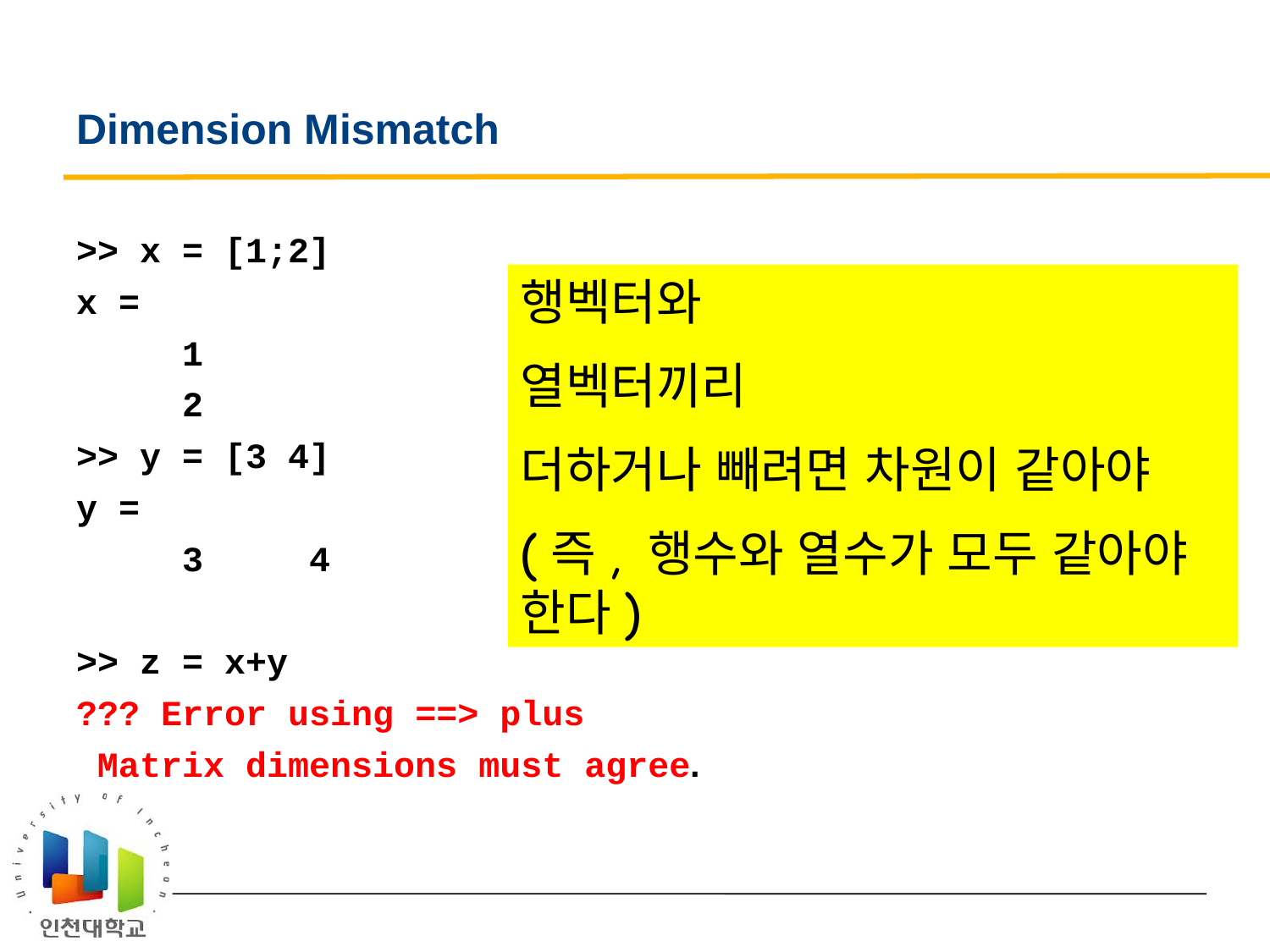

# Dimension Mismatch

>> x = [1;2]
x =
     1
     2
>> y = [3 4]
y =
     3     4

>> z = x+y
??? Error using ==> plus
 Matrix dimensions must agree.
행벡터와
열벡터끼리
더하거나 빼려면 차원이 같아야
(즉, 행수와 열수가 모두 같아야 한다)
Insight Through Computing